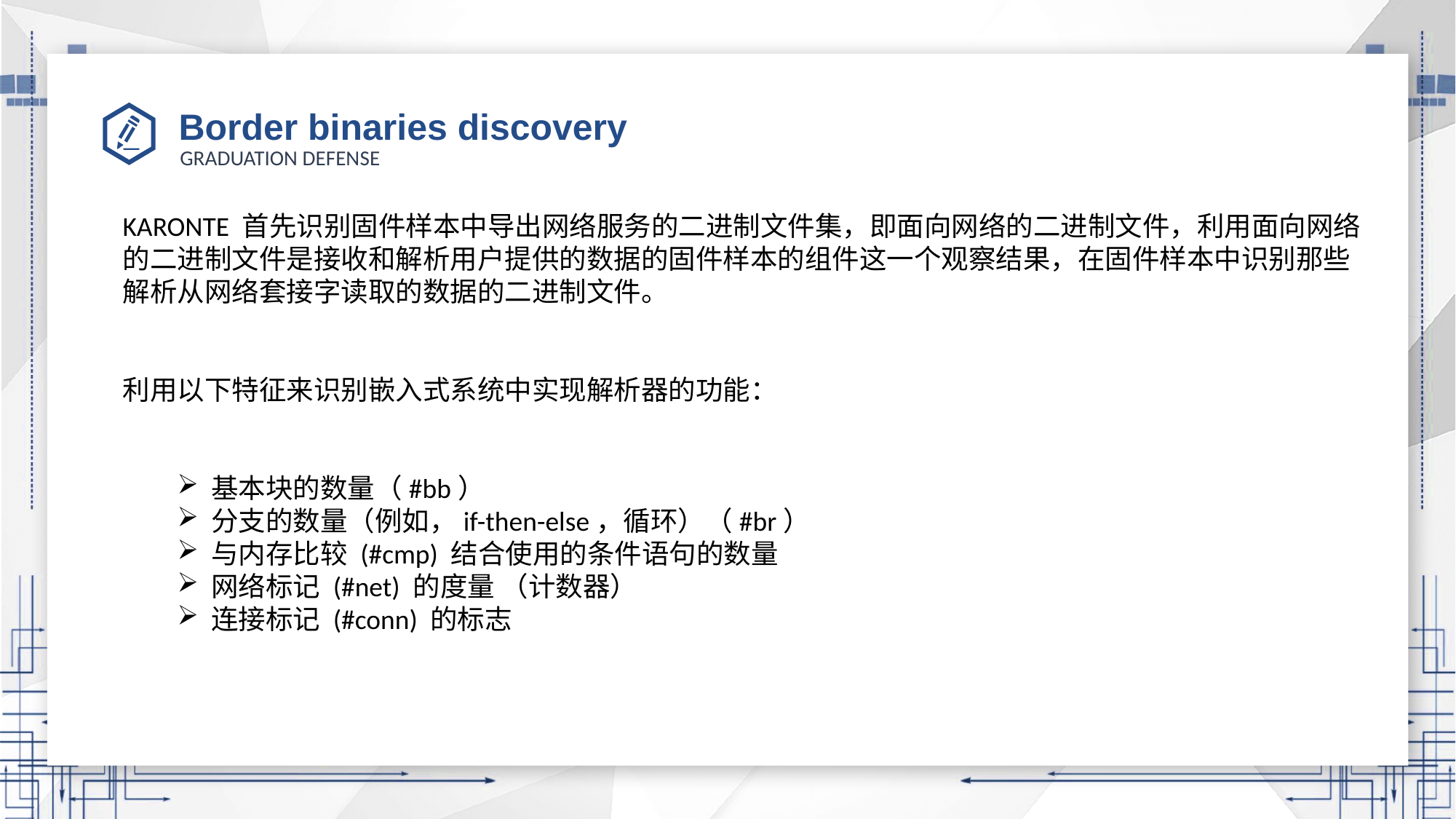

# Border binaries discovery
KARONTE 首先识别固件样本中导出网络服务的二进制文件集，即面向网络的二进制文件，利用面向网络的二进制文件是接收和解析用户提供的数据的固件样本的组件这一个观察结果，在固件样本中识别那些解析从网络套接字读取的数据的二进制文件。

利用以下特征来识别嵌入式系统中实现解析器的功能：

基本块的数量（#bb）
分支的数量（例如，if-then-else，循环）（#br）
与内存比较 (#cmp) 结合使用的条件语句的数量
网络标记 (#net) 的度量 （计数器）
连接标记 (#conn) 的标志